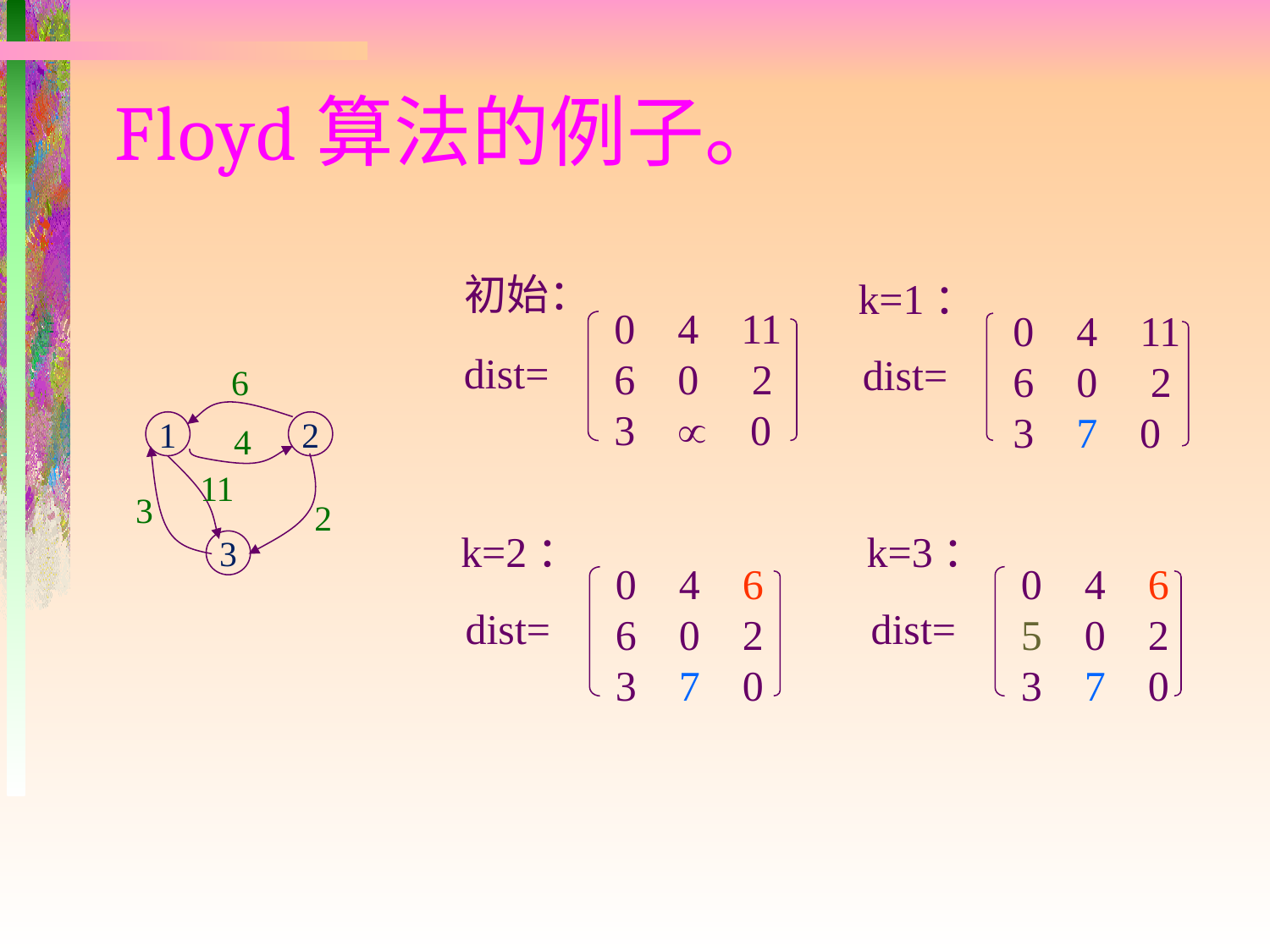

# Floyd算法的例子。
初始：
0    4    11
6    0     2
3    ∝    0

dist=
k=1：
0    4    11
6    0     2
3    7    0

dist=
6

1
2
4

11
3
2
3
k=2：
0    4    6
6    0    2
3    7    0

dist=
k=3：
0    4    6
5    0    2
3    7    0

dist=